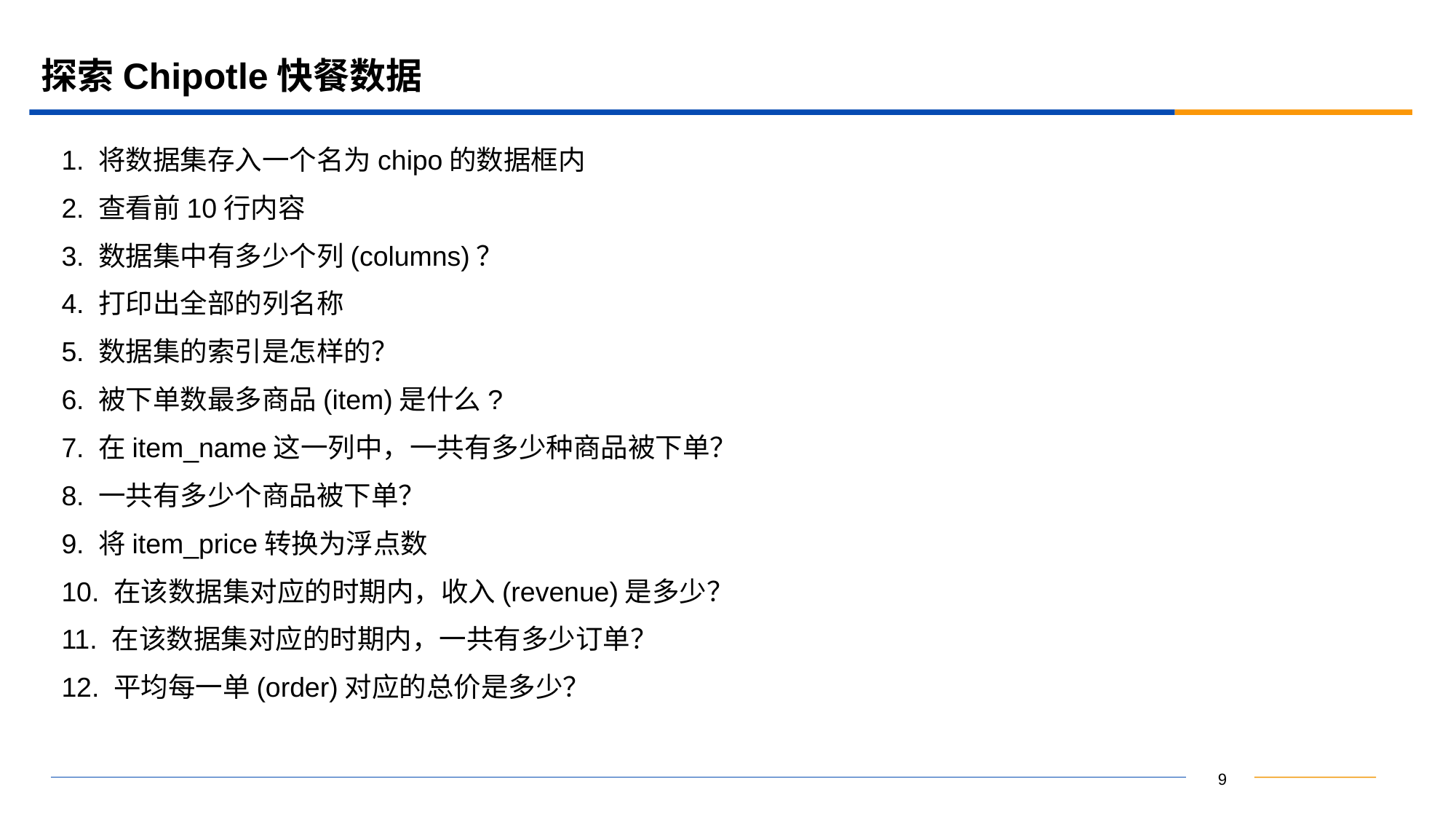

# 探索Chipotle快餐数据
1. 将数据集存入一个名为chipo的数据框内
2. 查看前10行内容
3. 数据集中有多少个列(columns)？
4. 打印出全部的列名称
5. 数据集的索引是怎样的？
6. 被下单数最多商品(item)是什么?
7. 在item_name这一列中，一共有多少种商品被下单？
8. 一共有多少个商品被下单？
9. 将item_price转换为浮点数
10. 在该数据集对应的时期内，收入(revenue)是多少？
11. 在该数据集对应的时期内，一共有多少订单？
12. 平均每一单(order)对应的总价是多少？